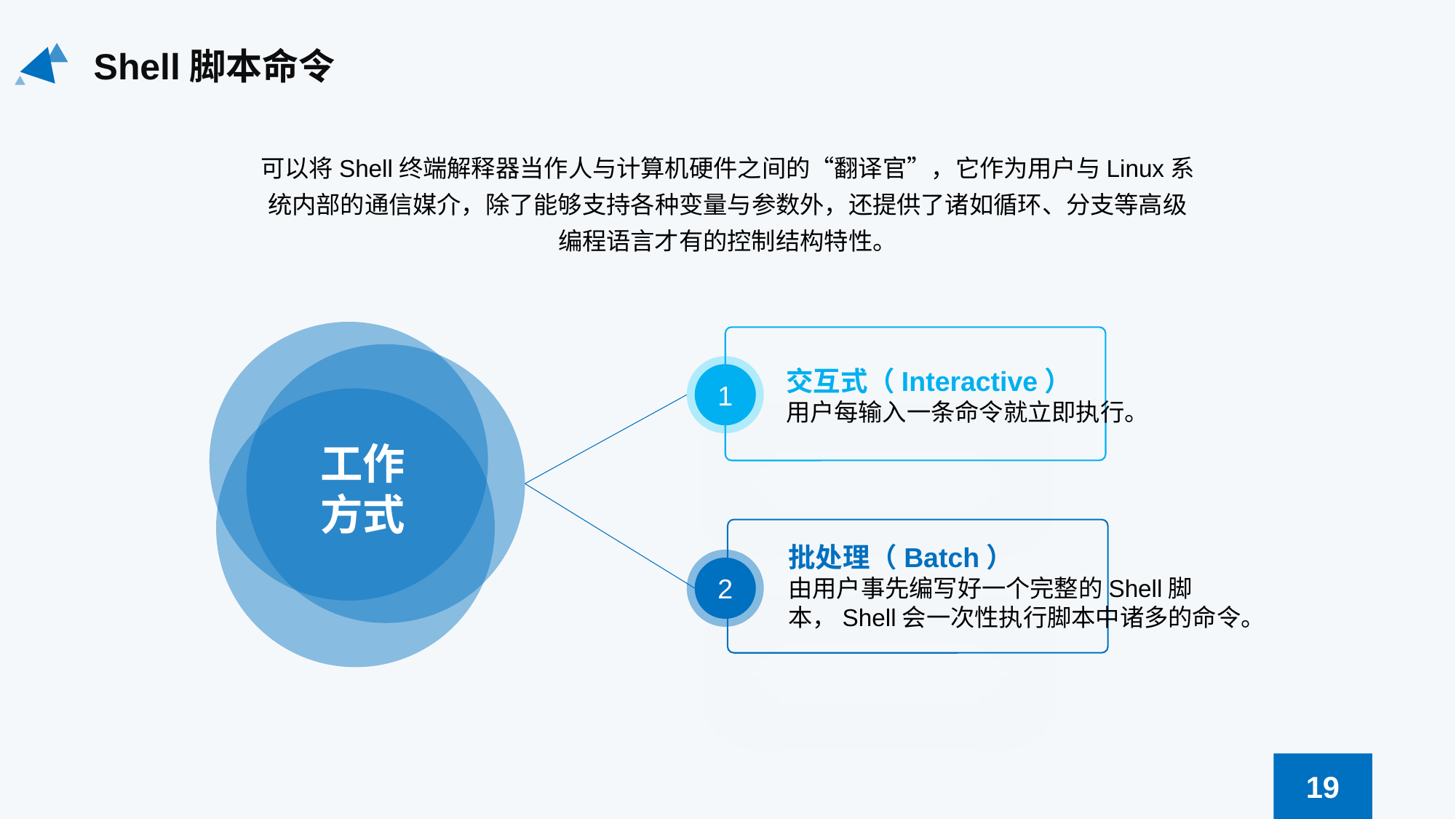

Shell脚本命令

可以将Shell终端解释器当作人与计算机硬件之间的“翻译官”，它作为用户与Linux系统内部的通信媒介，除了能够支持各种变量与参数外，还提供了诸如循环、分支等高级编程语言才有的控制结构特性。

交互式（Interactive）
用户每输入一条命令就立即执行。
1

工作
方式

批处理（Batch）
由用户事先编写好一个完整的Shell脚本，Shell会一次性执行脚本中诸多的命令。

2

19